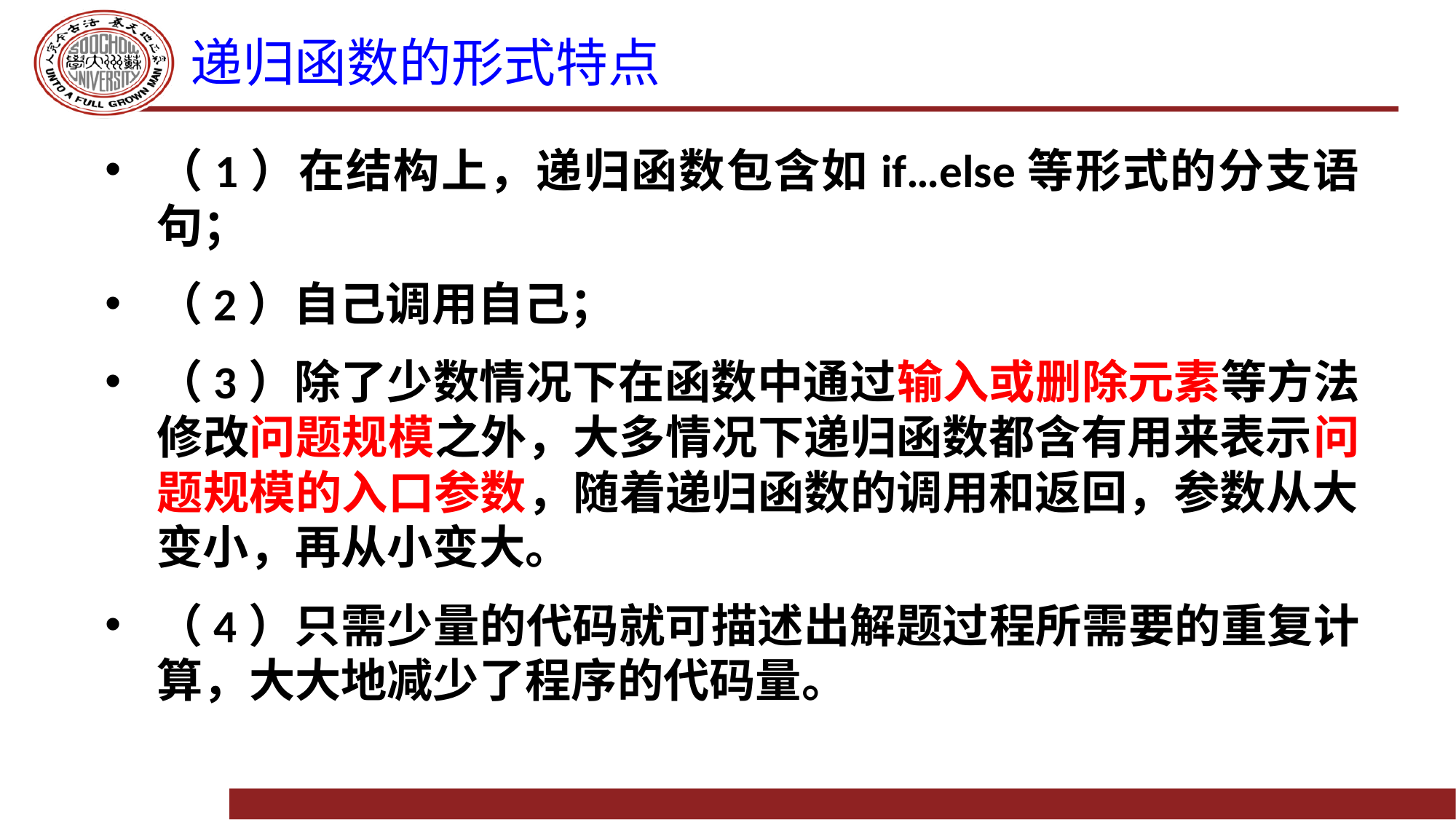

# 递归函数的形式特点
（1）在结构上，递归函数包含如if…else等形式的分支语句；
（2）自己调用自己；
（3）除了少数情况下在函数中通过输入或删除元素等方法修改问题规模之外，大多情况下递归函数都含有用来表示问题规模的入口参数，随着递归函数的调用和返回，参数从大变小，再从小变大。
（4）只需少量的代码就可描述出解题过程所需要的重复计算，大大地减少了程序的代码量。